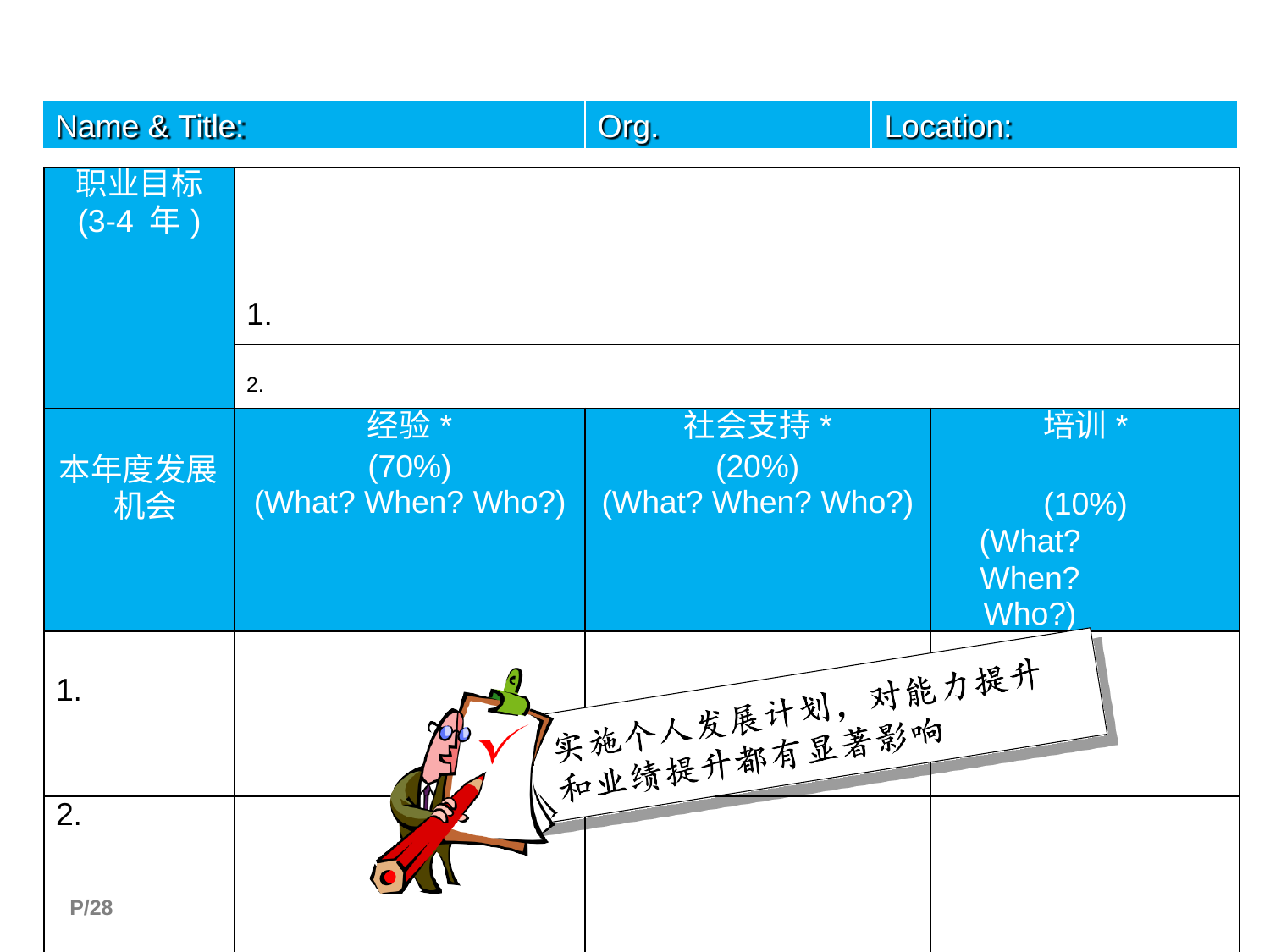

Name & Title:
Org.
# Location:

| 职业目标 (3-4 年) |  |  |  |
| --- | --- | --- | --- |
|  | 1. |  |  |
|  | 2. |  |  |
| 本年度发展 机会 | 经验\* (70%) (What? When? Who?) | 社会支持\* (20%) (What? When? Who?) | 培训\* (10%) (What? When? Who?) |
| 1. |  |  |  |
| 2. |  |  |  |

P/28